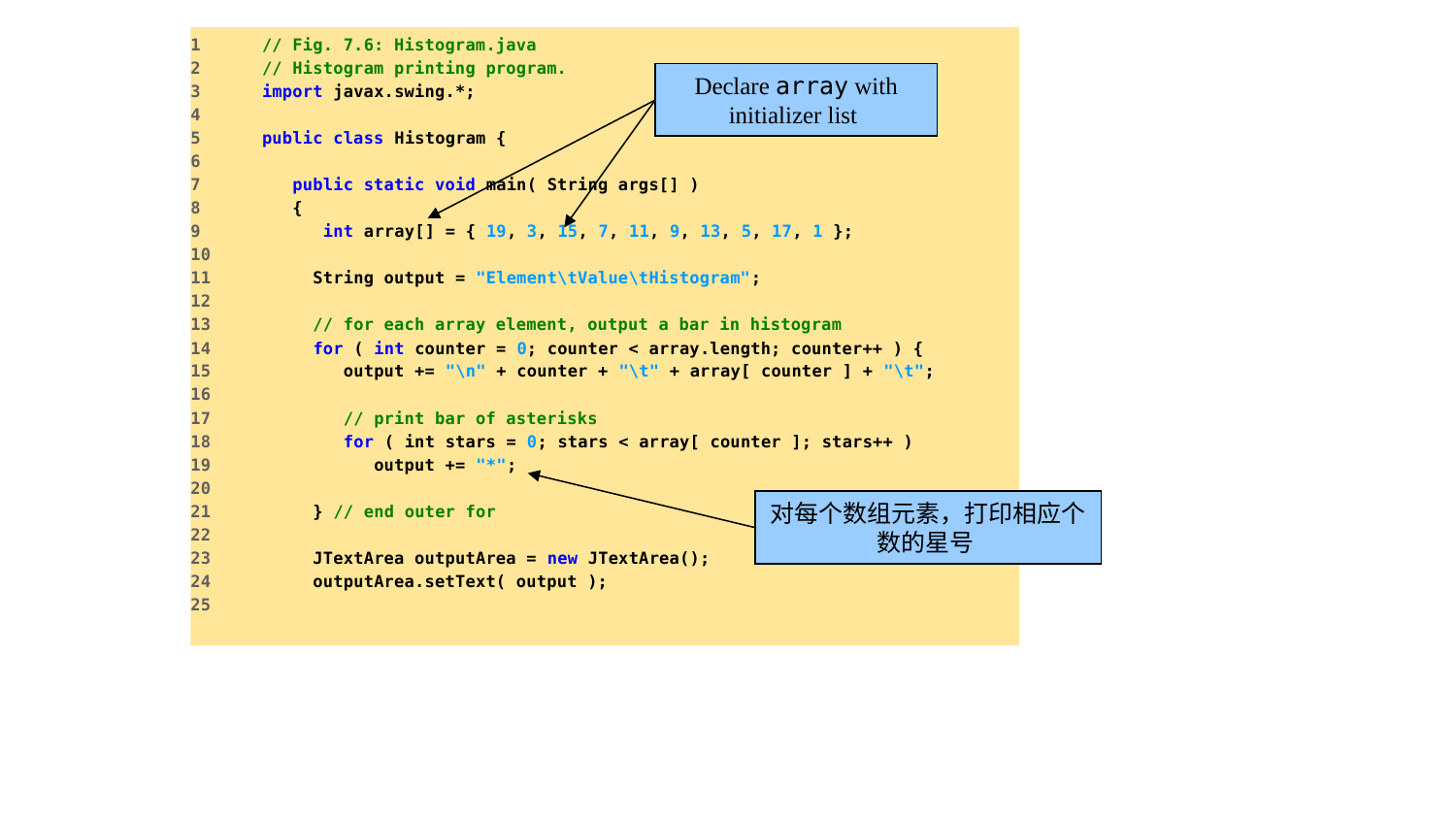

1      // Fig. 7.6: Histogram.java
2      // Histogram printing program.
3      import javax.swing.*;
4
5      public class Histogram {
6
7         public static void main( String args[] )
8         {
9            int array[] = { 19, 3, 15, 7, 11, 9, 13, 5, 17, 1 };
10
11          String output = "Element\tValue\tHistogram";
12
13          // for each array element, output a bar in histogram
14          for ( int counter = 0; counter < array.length; counter++ ) {
15             output += "\n" + counter + "\t" + array[ counter ] + "\t";
16
17             // print bar of asterisks
18             for ( int stars = 0; stars < array[ counter ]; stars++ )
19                output += "*";
20
21          } // end outer for
22
23          JTextArea outputArea = new JTextArea();
24          outputArea.setText( output );
25
Declare array with initializer list

对每个数组元素，打印相应个数的星号